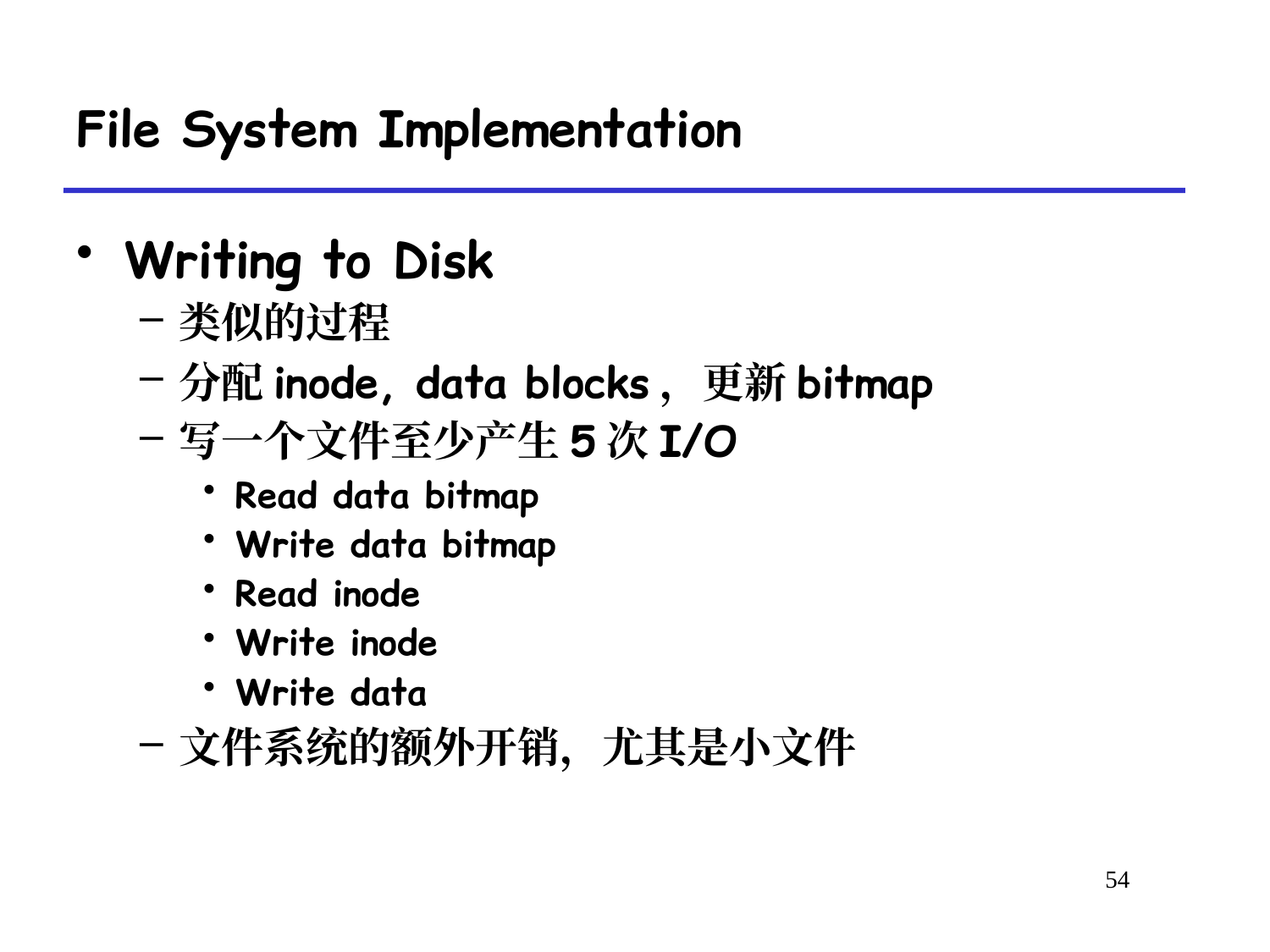

# File System Implementation
Writing to Disk
类似的过程
分配inode, data blocks，更新bitmap
写一个文件至少产生5次I/O
Read data bitmap
Write data bitmap
Read inode
Write inode
Write data
文件系统的额外开销，尤其是小文件
54